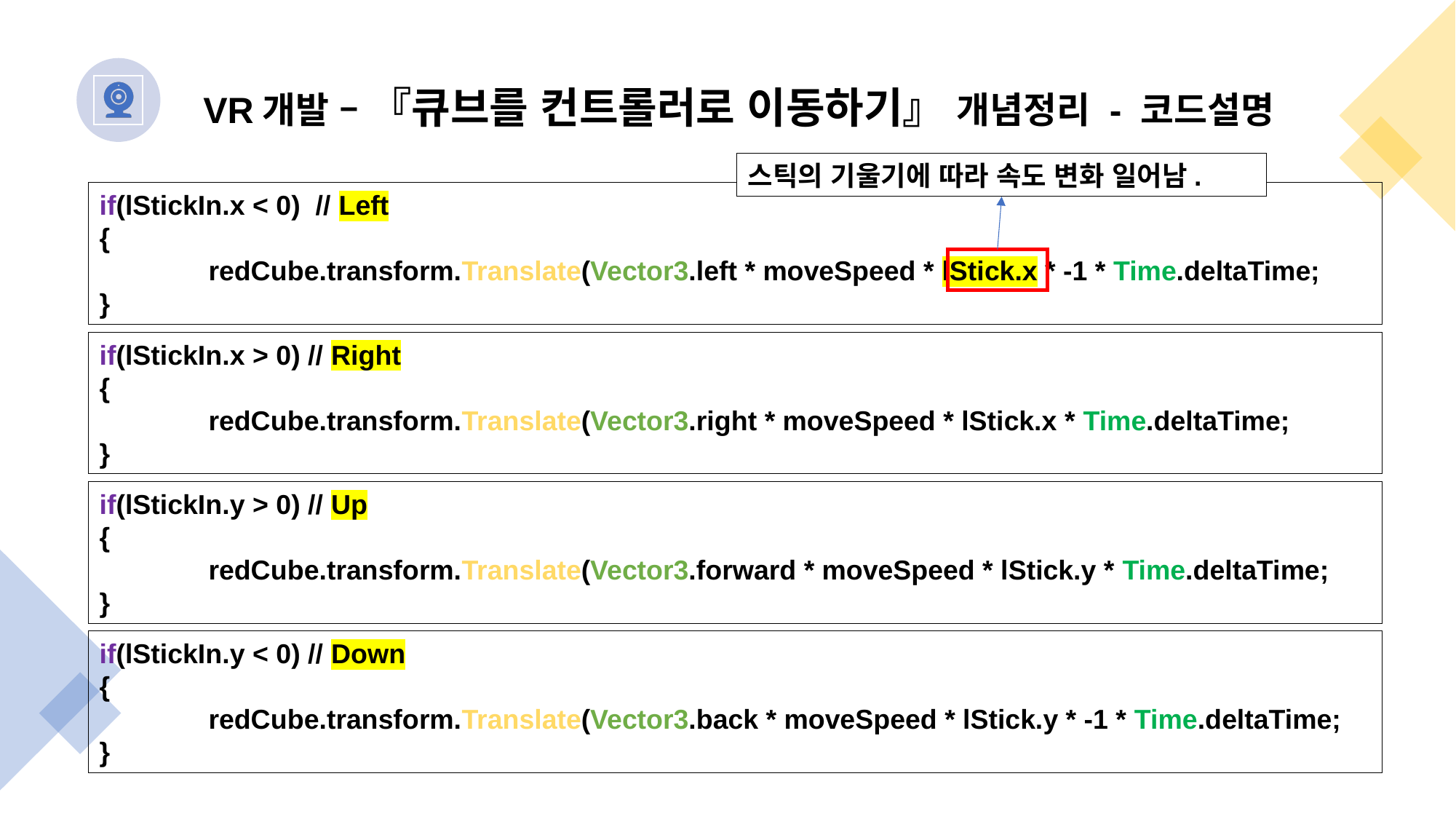

VR개발 – 『큐브를 컨트롤러로 이동하기』 개념정리 - 코드설명
스틱의 기울기에 따라 속도 변화 일어남.
if(lStickIn.x < 0)  // Left
{
	redCube.transform.Translate(Vector3.left * moveSpeed * lStick.x * -1 * Time.deltaTime;
}
if(lStickIn.x > 0) // Right
{
	redCube.transform.Translate(Vector3.right * moveSpeed * lStick.x * Time.deltaTime;
}
if(lStickIn.y > 0) // Up
{
	redCube.transform.Translate(Vector3.forward * moveSpeed * lStick.y * Time.deltaTime;
}
if(lStickIn.y < 0) // Down
{
	redCube.transform.Translate(Vector3.back * moveSpeed * lStick.y * -1 * Time.deltaTime;
}